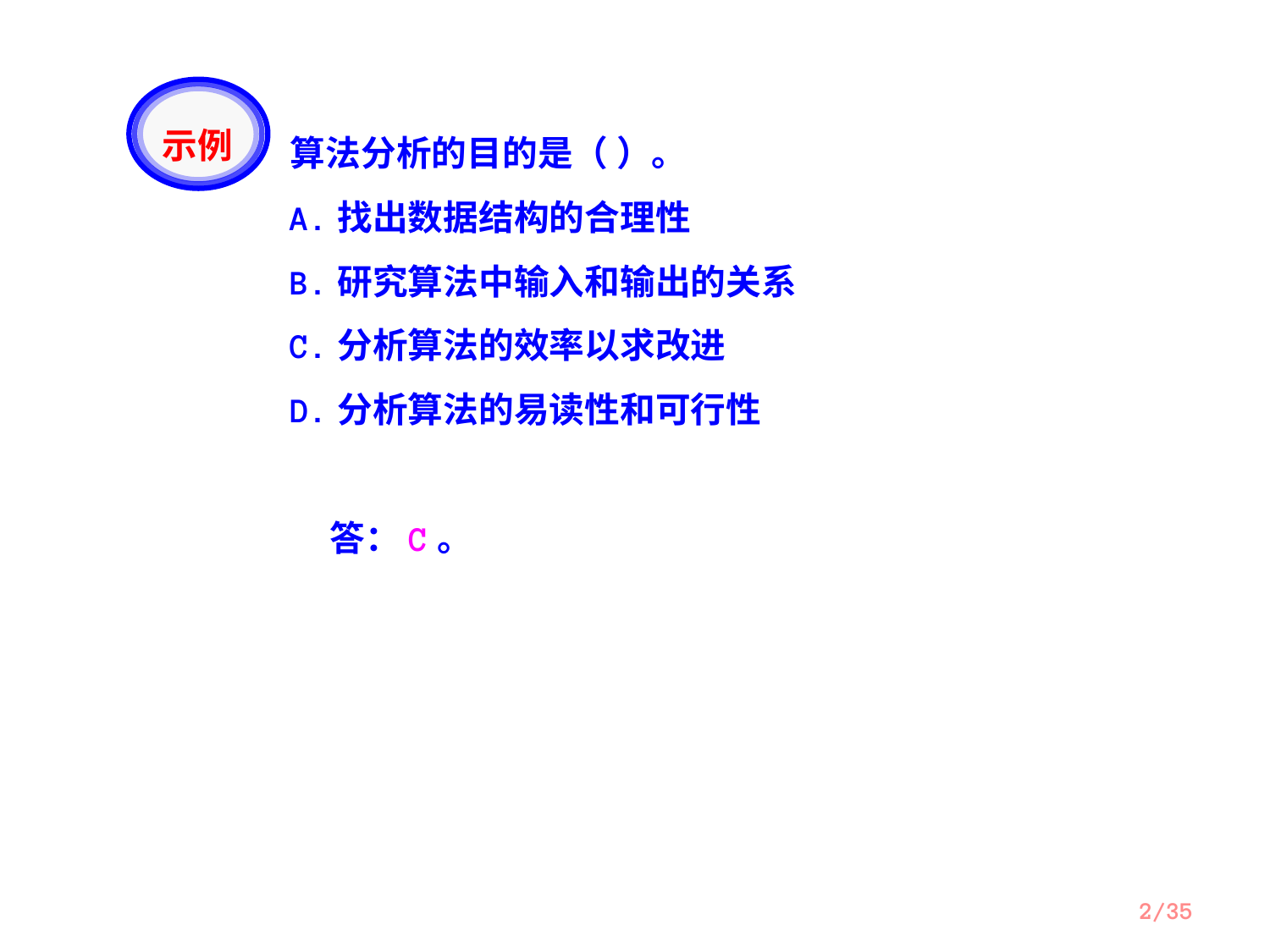

示例
算法分析的目的是（ ）。
A.找出数据结构的合理性
B.研究算法中输入和输出的关系
C.分析算法的效率以求改进
D.分析算法的易读性和可行性
答：C。
2/35